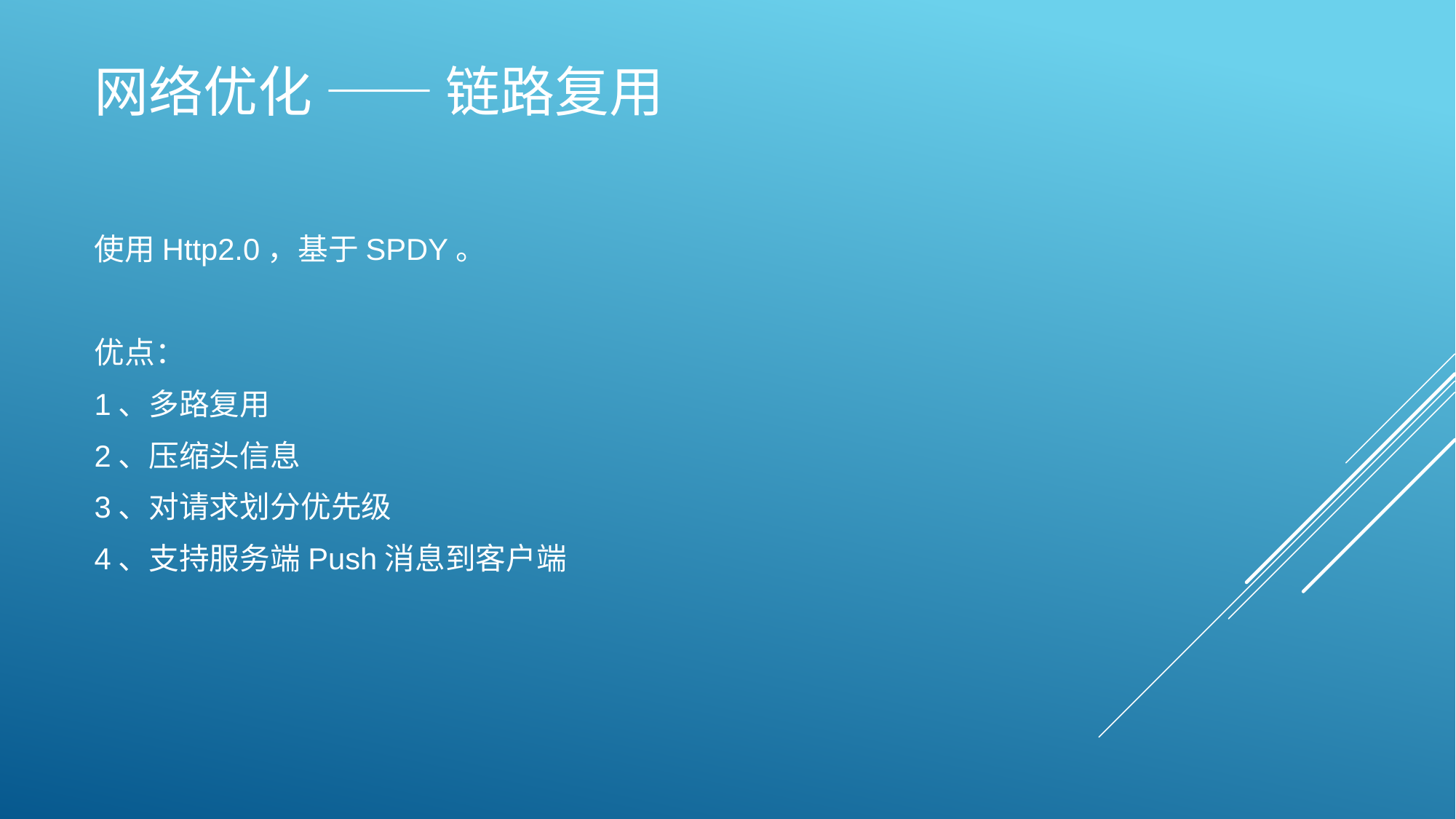

# 网络优化 —— 链路复用
使用Http2.0，基于SPDY。

优点：
1、多路复用
2、压缩头信息
3、对请求划分优先级
4、支持服务端Push消息到客户端